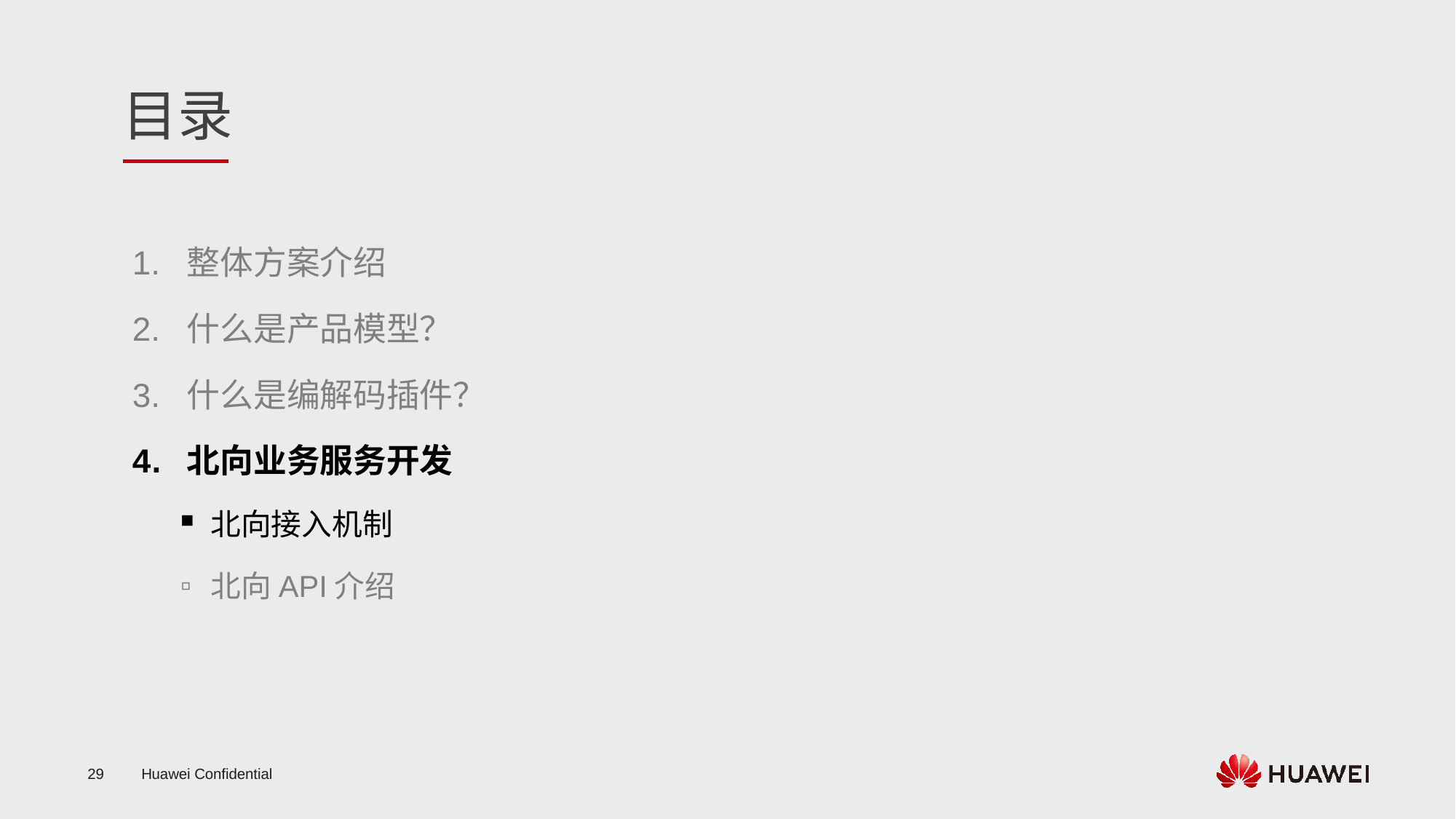

整体方案介绍
什么是产品模型？
什么是编解码插件？
北向业务服务开发
北向接入机制
北向API介绍